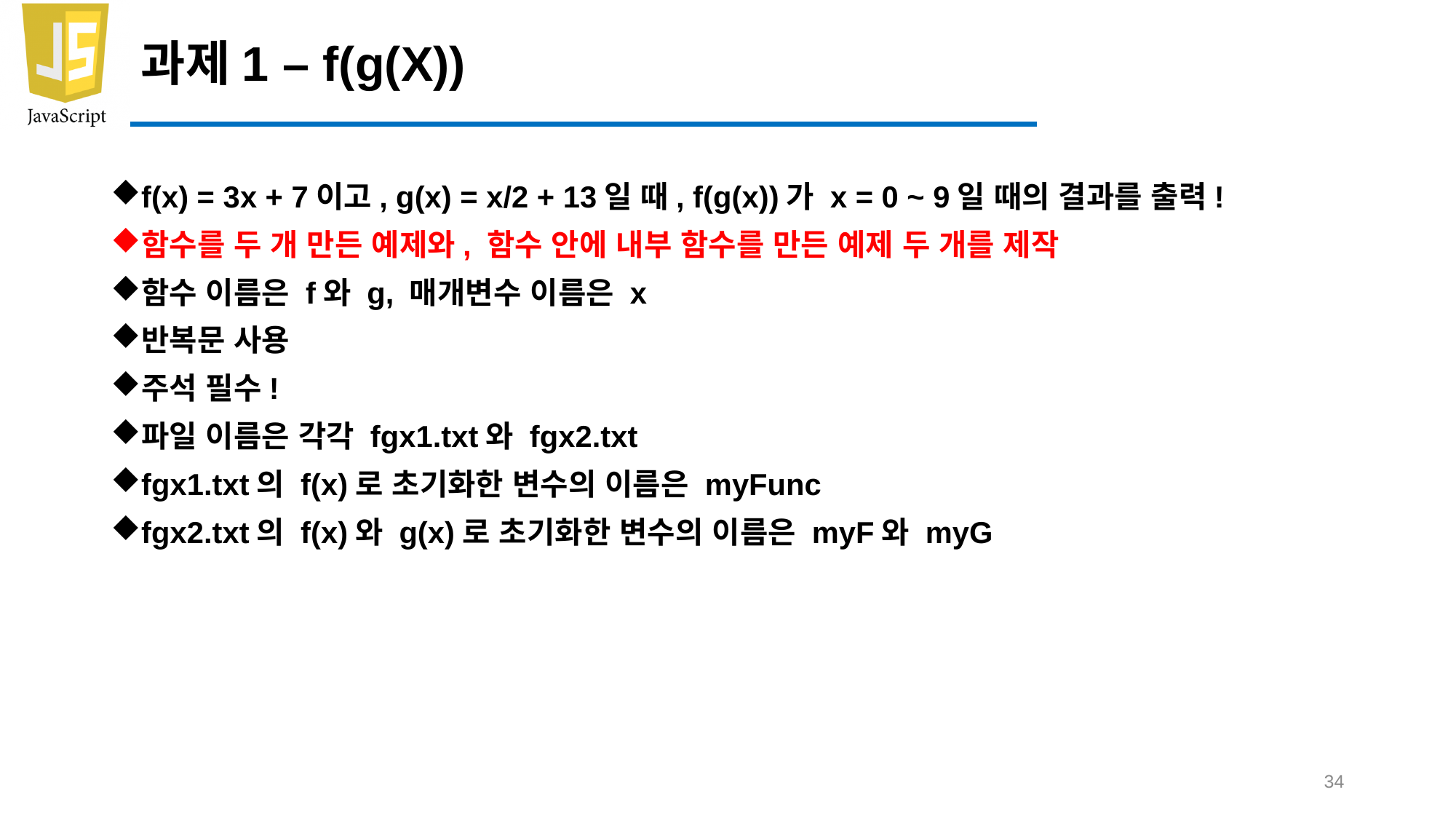

# 과제1 – f(g(X))
f(x) = 3x + 7이고, g(x) = x/2 + 13일 때, f(g(x))가 x = 0 ~ 9일 때의 결과를 출력!
함수를 두 개 만든 예제와, 함수 안에 내부 함수를 만든 예제 두 개를 제작
함수 이름은 f와 g, 매개변수 이름은 x
반복문 사용
주석 필수!
파일 이름은 각각 fgx1.txt와 fgx2.txt
fgx1.txt의 f(x)로 초기화한 변수의 이름은 myFunc
fgx2.txt의 f(x)와 g(x)로 초기화한 변수의 이름은 myF와 myG
34